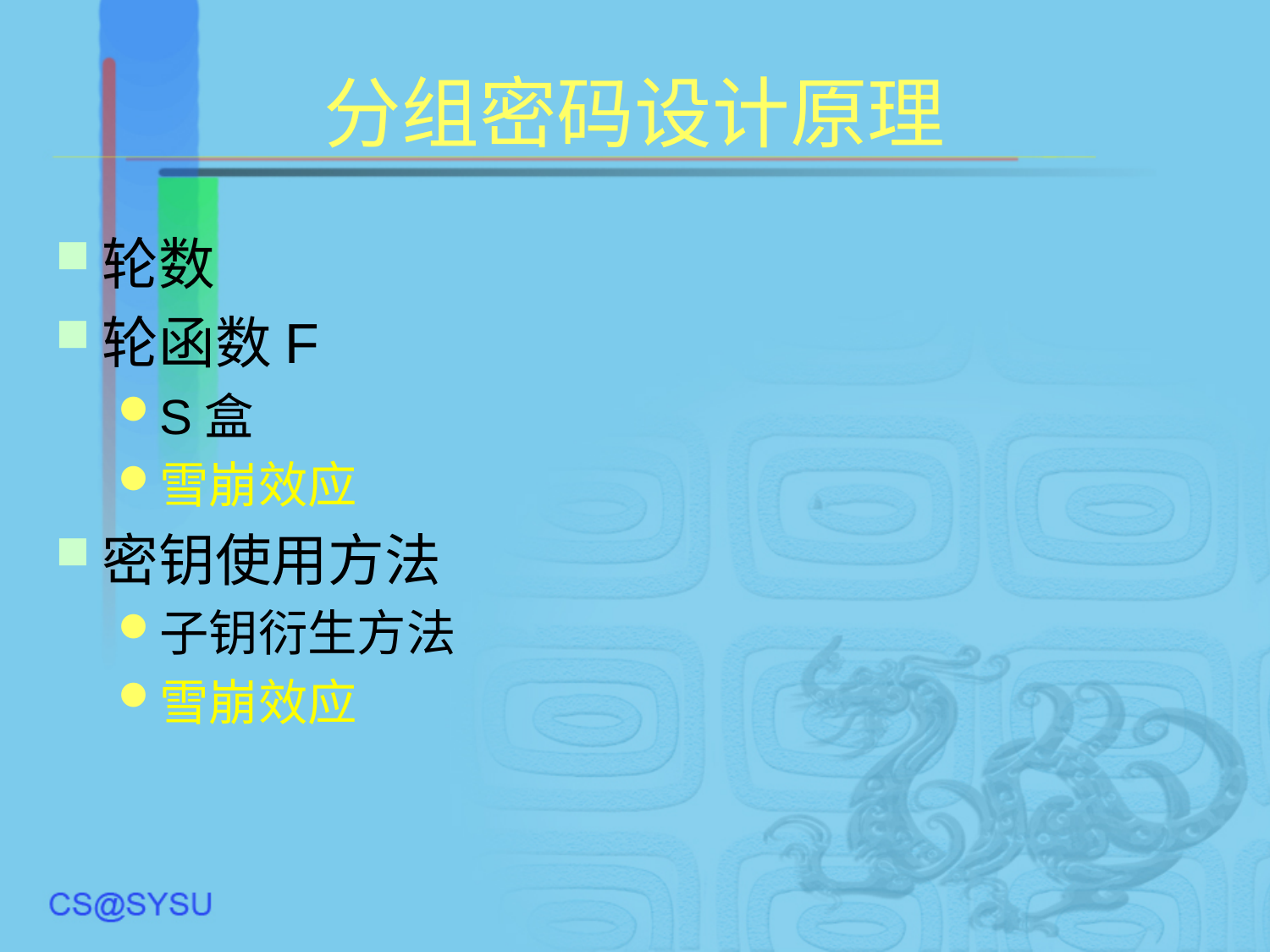

# 分组密码设计原理
轮数
轮函数F
S盒
雪崩效应
密钥使用方法
子钥衍生方法
雪崩效应